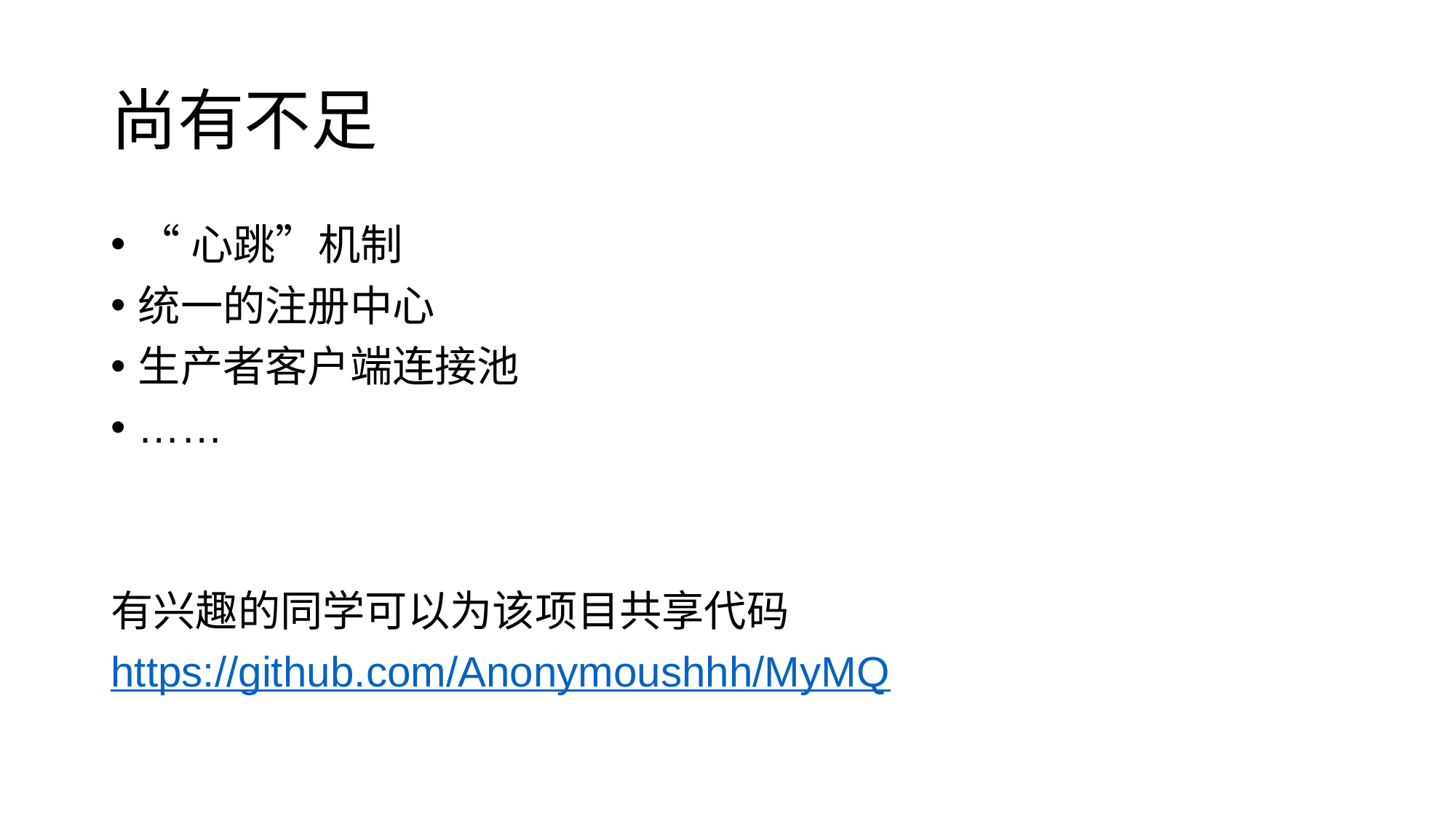

# 尚有不足
“心跳”机制
统一的注册中心
生产者客户端连接池
……

有兴趣的同学可以为该项目共享代码
https://github.com/Anonymoushhh/MyMQ